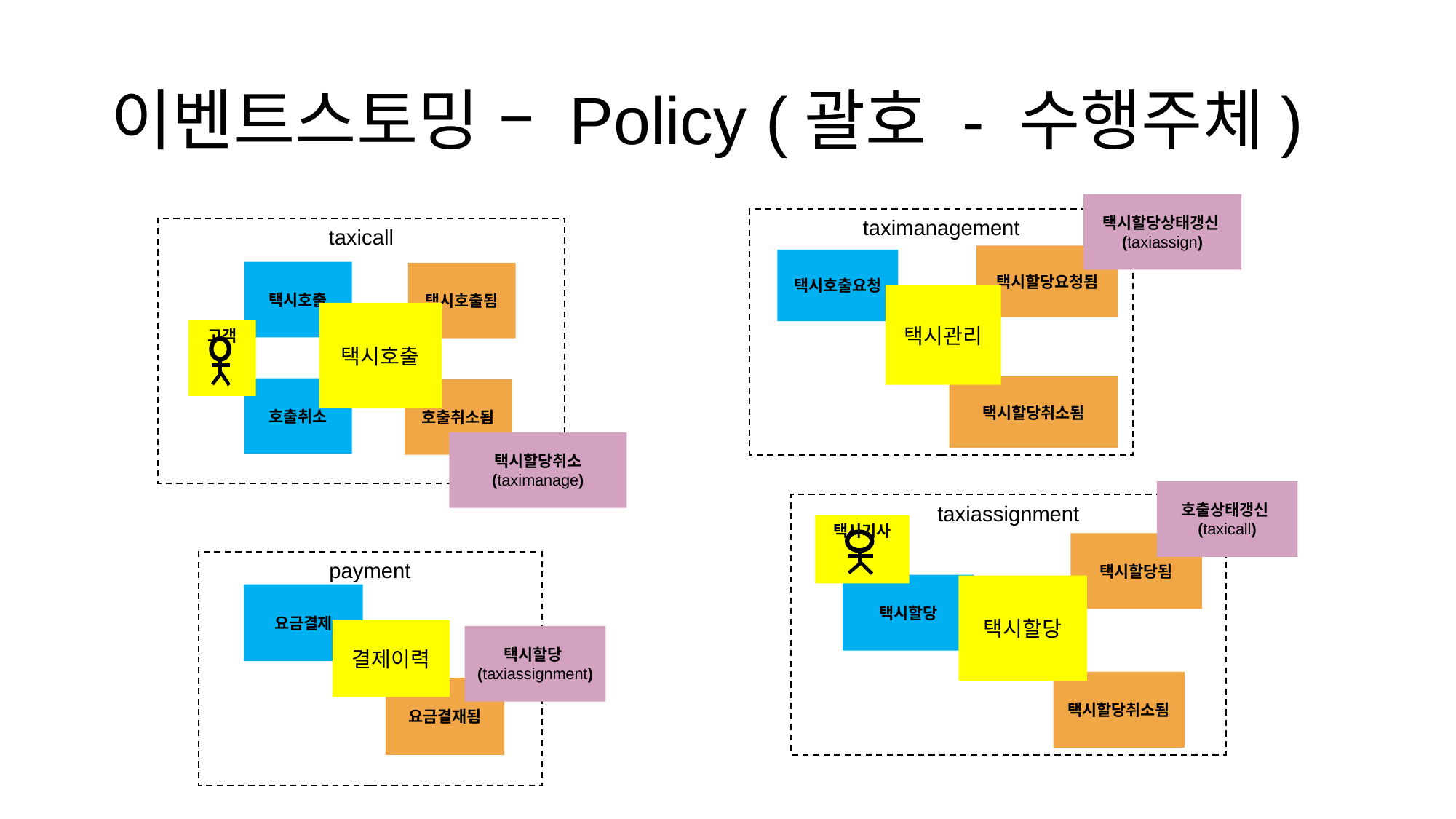

# 이벤트스토밍 – Policy (괄호 - 수행주체)
택시할당상태갱신(taxiassign)
taximanagement
택시할당요청됨
택시호출요청
택시관리
택시할당취소됨
taxicall
택시호출
택시호출됨
택시호출
고객

호출취소
호출취소됨
택시할당취소
(taximanage)
호출상태갱신(taxicall)
taxiassignment
택시기사

택시할당됨
택시할당
택시할당
택시할당취소됨
payment
요금결제
결제이력
요금결재됨
택시할당(taxiassignment)